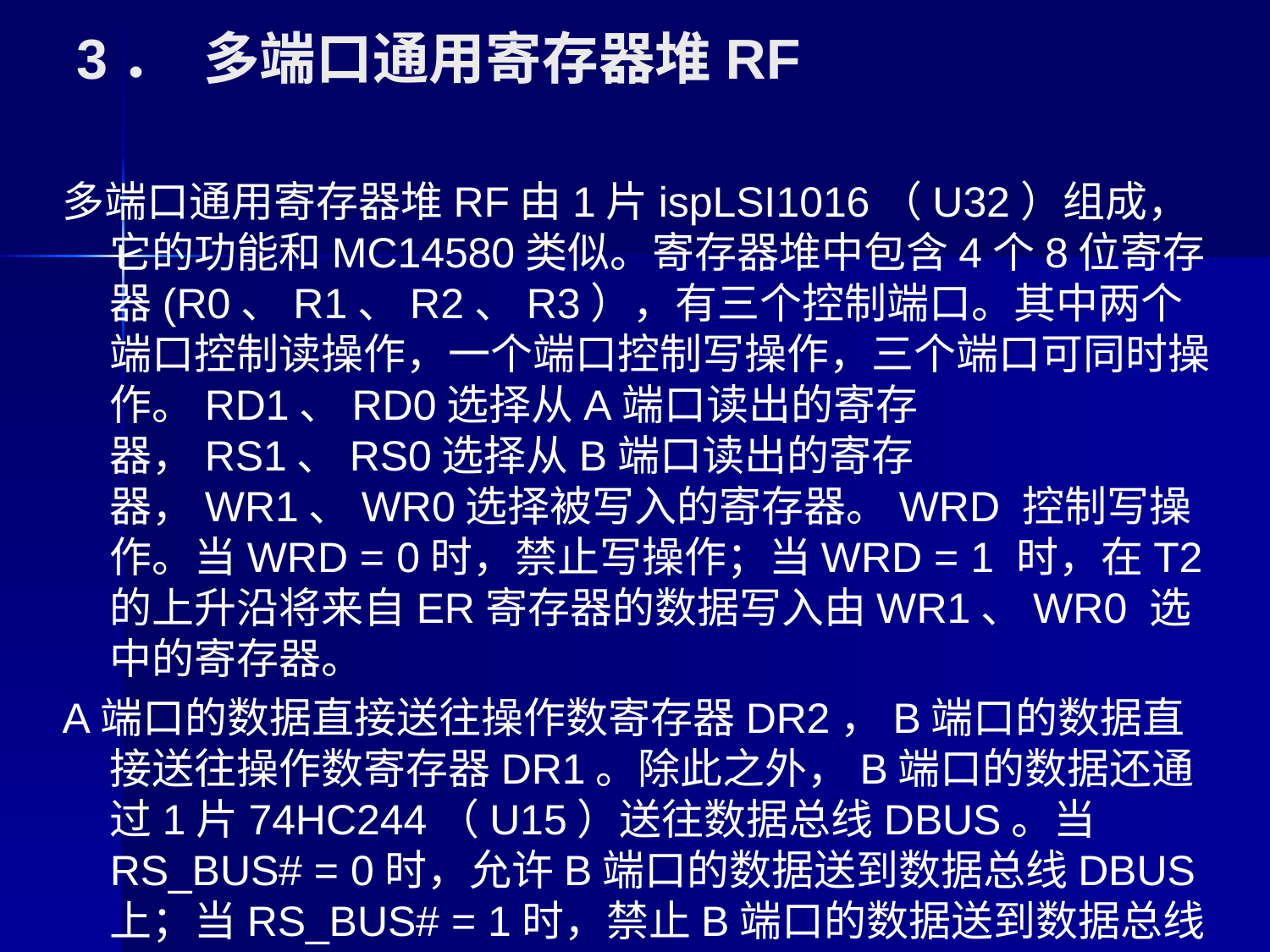

# 3．	多端口通用寄存器堆RF
多端口通用寄存器堆RF由1片ispLSI1016（U32）组成，它的功能和MC14580类似。寄存器堆中包含4个8位寄存器(R0、R1、R2、R3），有三个控制端口。其中两个端口控制读操作，一个端口控制写操作，三个端口可同时操作。RD1、RD0选择从A端口读出的寄存器，RS1、RS0选择从B端口读出的寄存器，WR1、WR0选择被写入的寄存器。WRD 控制写操作。当WRD = 0时，禁止写操作；当WRD = 1 时，在T2的上升沿将来自ER寄存器的数据写入由WR1、WR0 选中的寄存器。
A端口的数据直接送往操作数寄存器DR2，B端口的数据直接送往操作数寄存器DR1。除此之外，B端口的数据还通过1片74HC244（U15）送往数据总线DBUS。当RS_BUS# = 0时，允许B端口的数据送到数据总线DBUS上；当RS_BUS# = 1时，禁止B端口的数据送到数据总线DBUS。